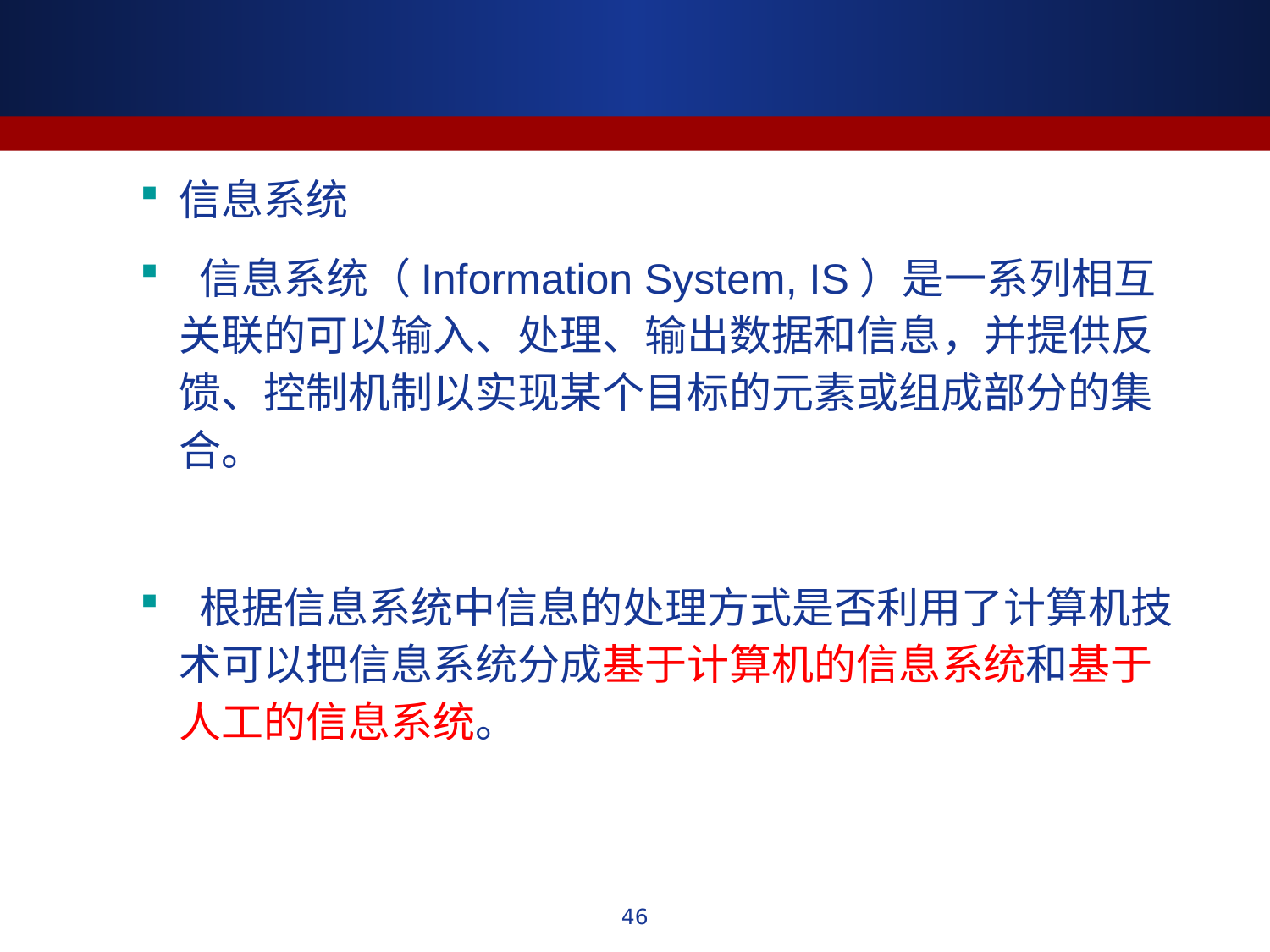

#
信息系统
 信息系统（Information System, IS）是一系列相互关联的可以输入、处理、输出数据和信息，并提供反馈、控制机制以实现某个目标的元素或组成部分的集合。

 根据信息系统中信息的处理方式是否利用了计算机技术可以把信息系统分成基于计算机的信息系统和基于人工的信息系统。

46